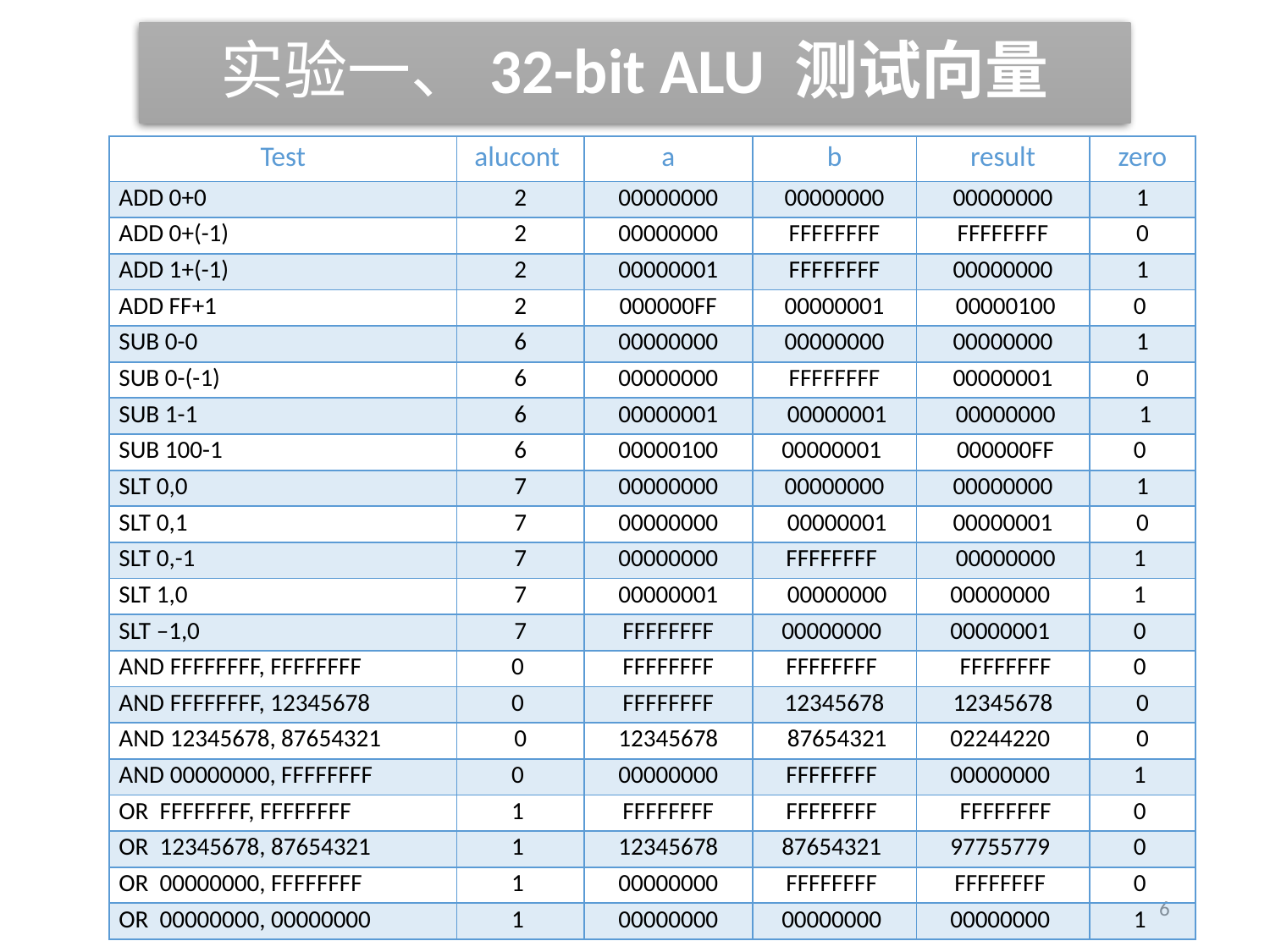

# 实验一、32-bit ALU 测试向量
| Test | alucont | a | b | result | zero |
| --- | --- | --- | --- | --- | --- |
| ADD 0+0 | 2 | 00000000 | 00000000 | 00000000 | 1 |
| ADD 0+(-1) | 2 | 00000000 | FFFFFFFF | FFFFFFFF | 0 |
| ADD 1+(-1) | 2 | 00000001 | FFFFFFFF | 00000000 | 1 |
| ADD FF+1 | 2 | 000000FF | 00000001 | 00000100 | 0 |
| SUB 0-0 | 6 | 00000000 | 00000000 | 00000000 | 1 |
| SUB 0-(-1) | 6 | 00000000 | FFFFFFFF | 00000001 | 0 |
| SUB 1-1 | 6 | 00000001 | 00000001 | 00000000 | 1 |
| SUB 100-1 | 6 | 00000100 | 00000001 | 000000FF | 0 |
| SLT 0,0 | 7 | 00000000 | 00000000 | 00000000 | 1 |
| SLT 0,1 | 7 | 00000000 | 00000001 | 00000001 | 0 |
| SLT 0,-1 | 7 | 00000000 | FFFFFFFF | 00000000 | 1 |
| SLT 1,0 | 7 | 00000001 | 00000000 | 00000000 | 1 |
| SLT –1,0 | 7 | FFFFFFFF | 00000000 | 00000001 | 0 |
| AND FFFFFFFF, FFFFFFFF | 0 | FFFFFFFF | FFFFFFFF | FFFFFFFF | 0 |
| AND FFFFFFFF, 12345678 | 0 | FFFFFFFF | 12345678 | 12345678 | 0 |
| AND 12345678, 87654321 | 0 | 12345678 | 87654321 | 02244220 | 0 |
| AND 00000000, FFFFFFFF | 0 | 00000000 | FFFFFFFF | 00000000 | 1 |
| OR FFFFFFFF, FFFFFFFF | 1 | FFFFFFFF | FFFFFFFF | FFFFFFFF | 0 |
| OR 12345678, 87654321 | 1 | 12345678 | 87654321 | 97755779 | 0 |
| OR 00000000, FFFFFFFF | 1 | 00000000 | FFFFFFFF | FFFFFFFF | 0 |
| OR 00000000, 00000000 | 1 | 00000000 | 00000000 | 00000000 | 1 |
6